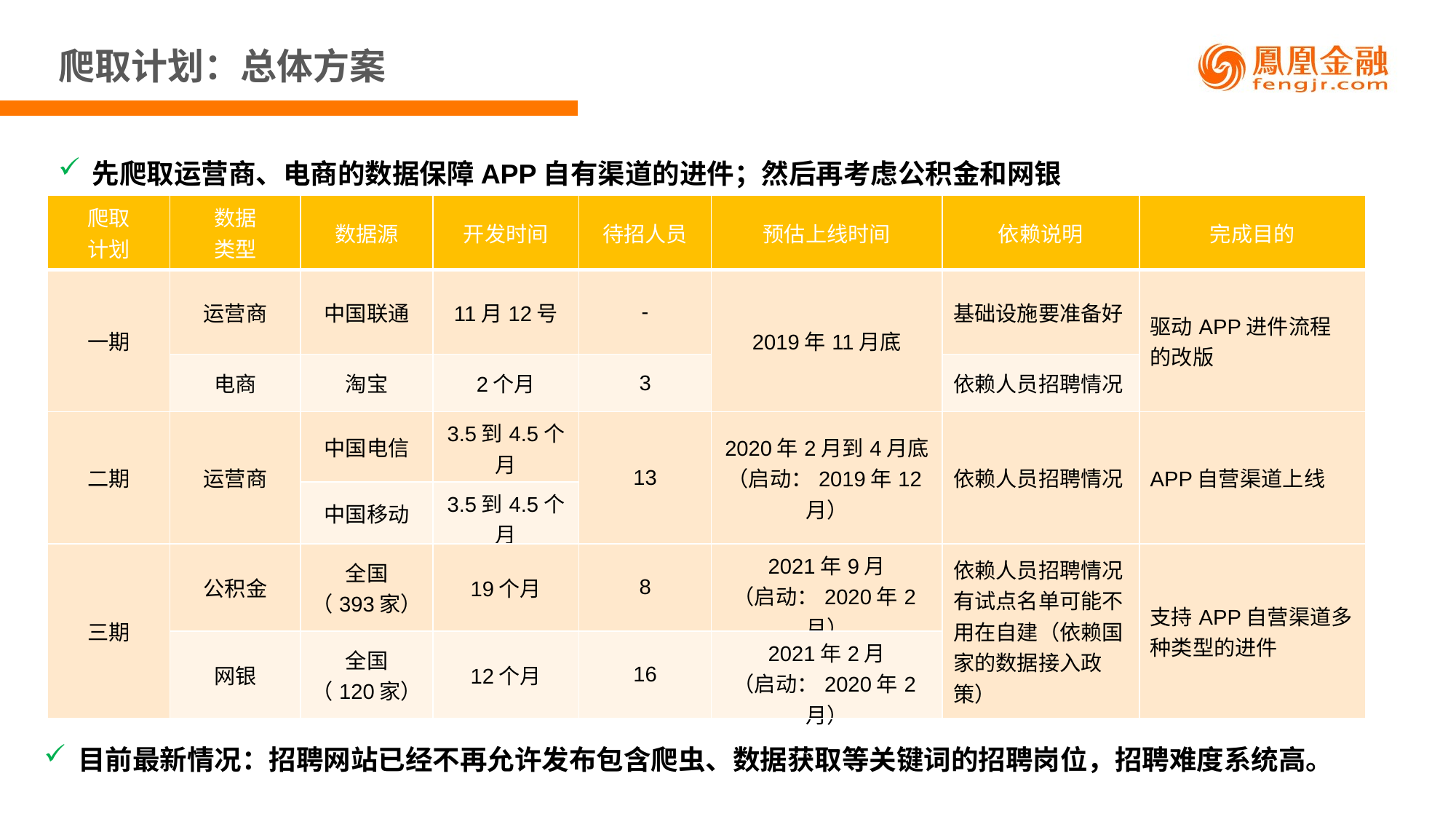

爬取计划：总体方案
先爬取运营商、电商的数据保障APP自有渠道的进件；然后再考虑公积金和网银
| 爬取 计划 | 数据 类型 | 数据源 | 开发时间 | 待招人员 | 预估上线时间 | 依赖说明 | 完成目的 |
| --- | --- | --- | --- | --- | --- | --- | --- |
| 一期 | 运营商 | 中国联通 | 11月12号 | - | 2019年11月底 | 基础设施要准备好 | 驱动APP进件流程 的改版 |
|  | 电商 | 淘宝 | 2个月 | 3 |  | 依赖人员招聘情况 |  |
| 二期 | 运营商 | 中国电信 | 3.5到4.5个月 | 13 | 2020年2月到4月底 （启动：2019年12月） | 依赖人员招聘情况 | APP自营渠道上线 |
|  |  | 中国移动 | 3.5到4.5个月 |  |  |  |  |
| 三期 | 公积金 | 全国 （393家） | 19个月 | 8 | 2021年9月 （启动：2020年2月） | 依赖人员招聘情况 有试点名单可能不用在自建（依赖国家的数据接入政策） | 支持APP自营渠道多种类型的进件 |
|  | 网银 | 全国 （120家） | 12个月 | 16 | 2021年2月 （启动：2020年2月） |  |  |
目前最新情况：招聘网站已经不再允许发布包含爬虫、数据获取等关键词的招聘岗位，招聘难度系统高。